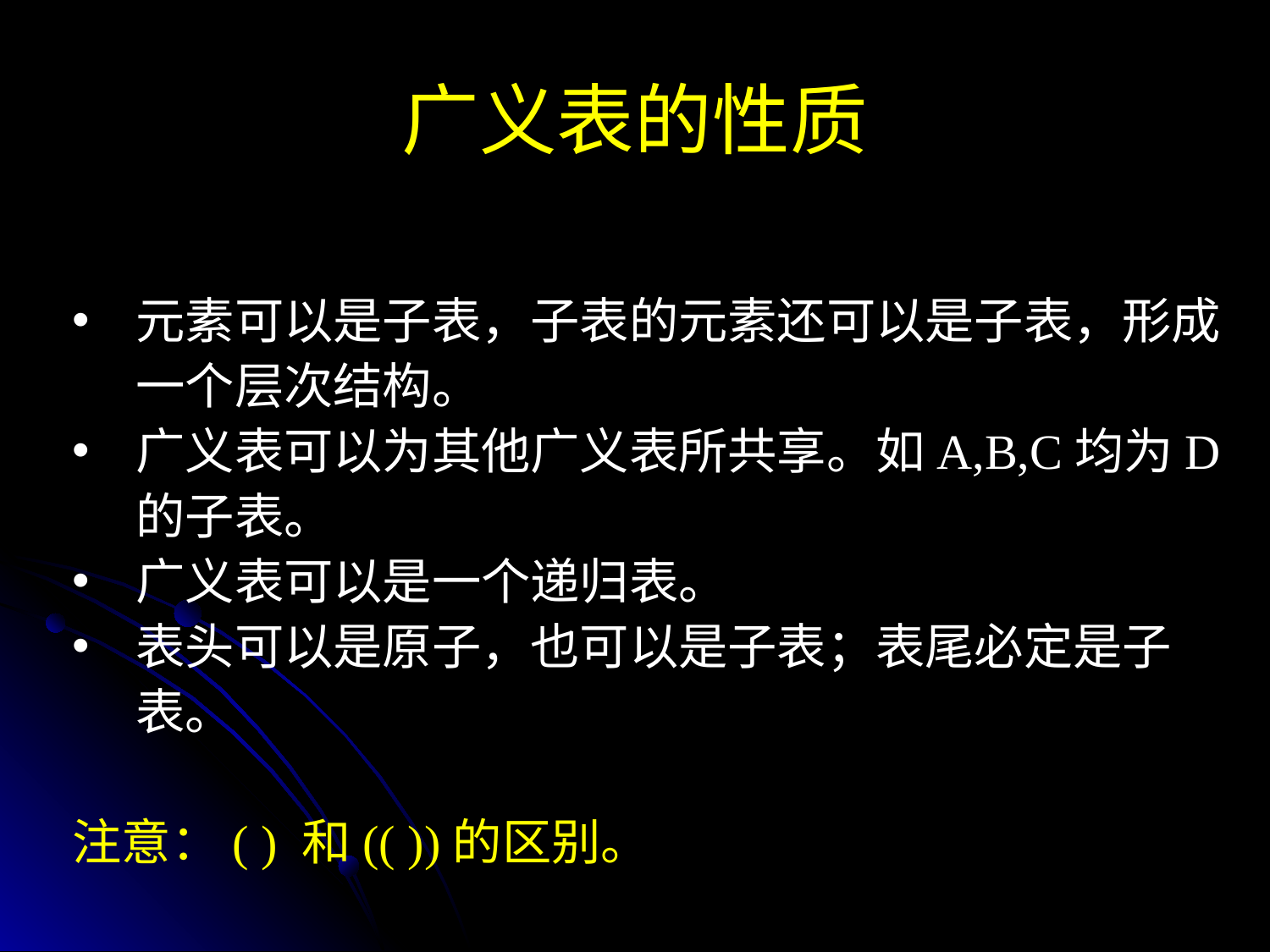

# 广义表的性质
元素可以是子表，子表的元素还可以是子表，形成一个层次结构。
广义表可以为其他广义表所共享。如A,B,C均为D的子表。
广义表可以是一个递归表。
表头可以是原子，也可以是子表；表尾必定是子表。

注意：( ) 和(( ))的区别。